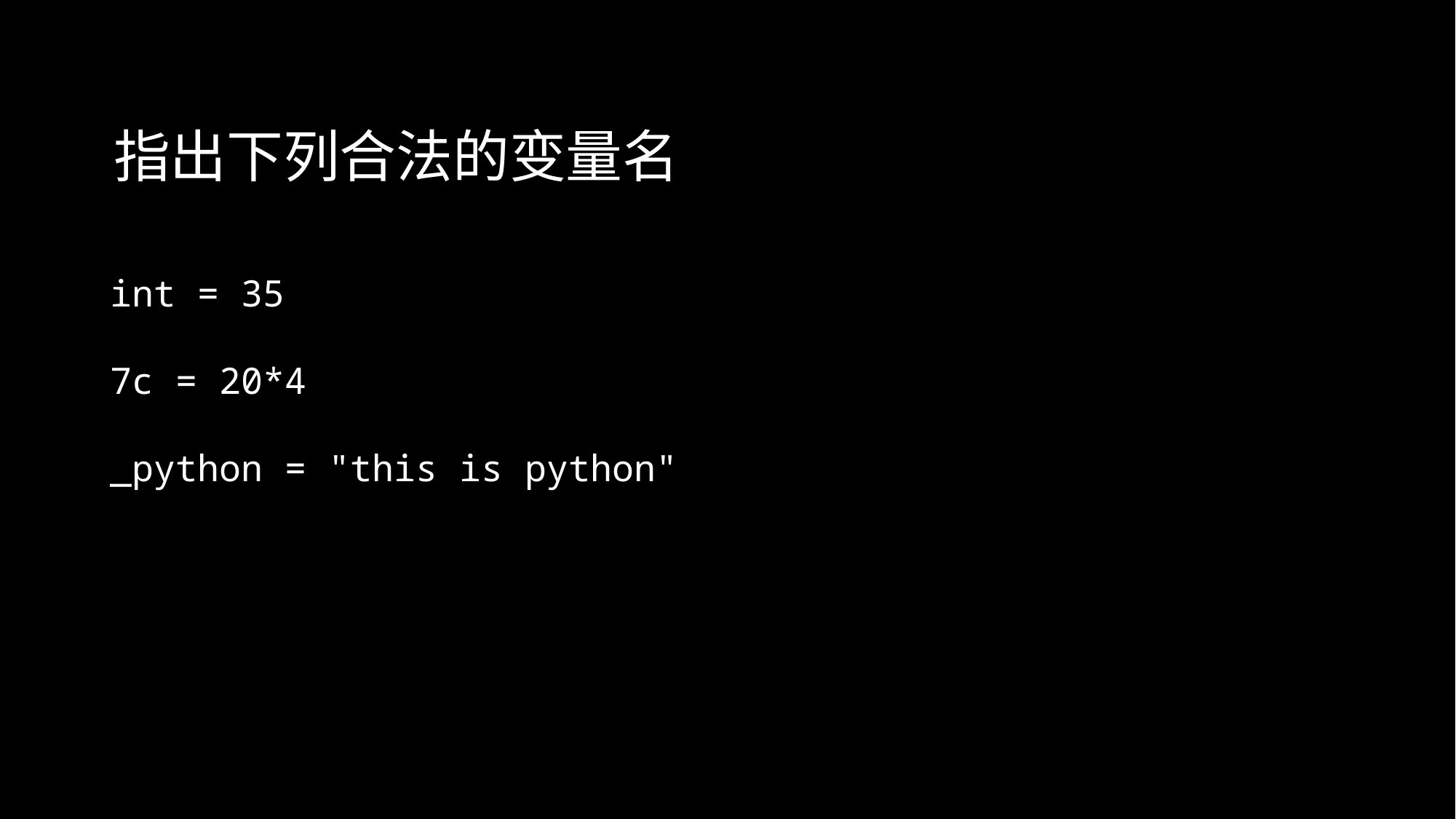

指出下列合法的变量名
int = 35

7c = 20*4

_python = "this is python"